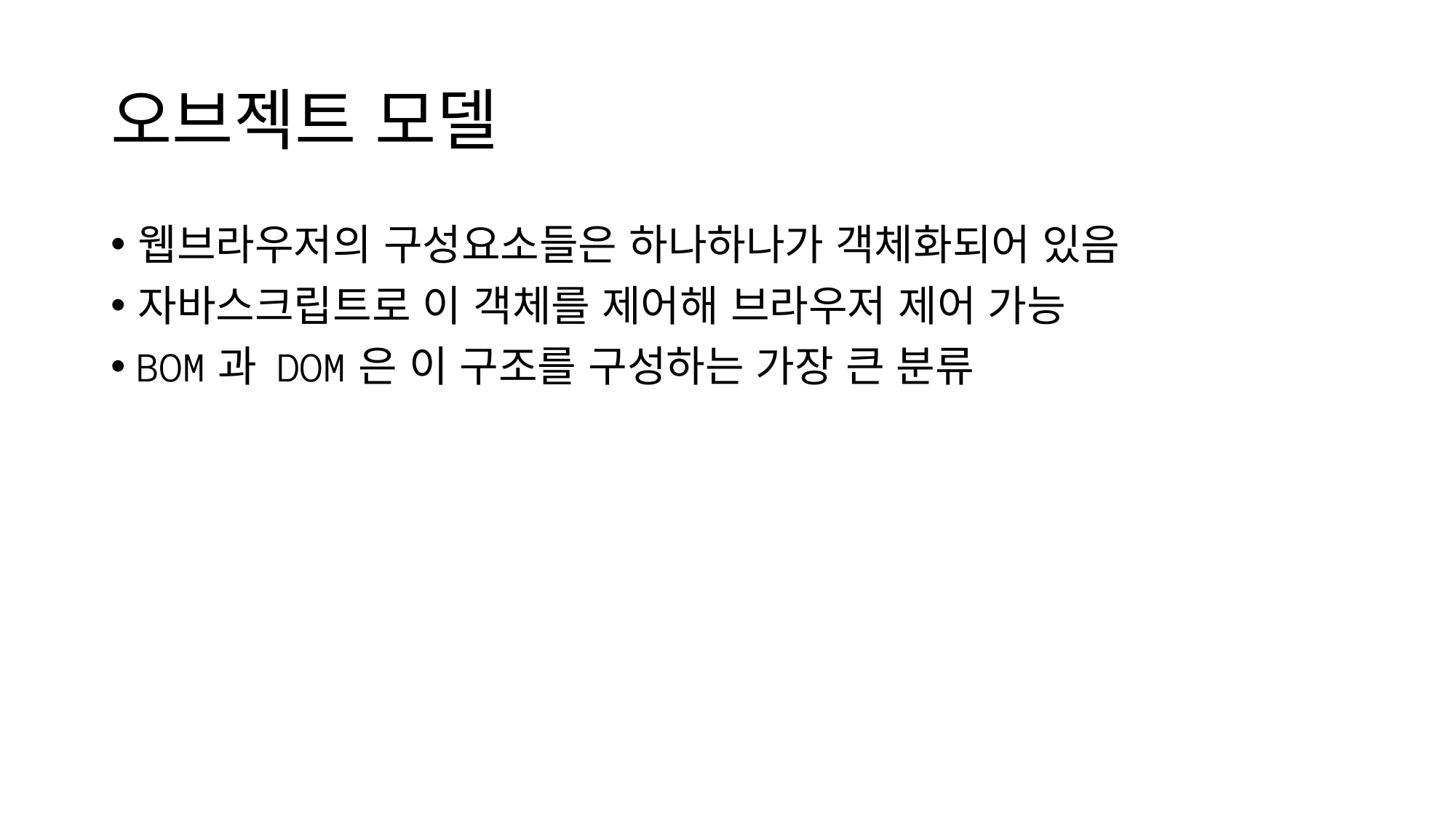

# 오브젝트 모델
웹브라우저의 구성요소들은 하나하나가 객체화되어 있음
자바스크립트로 이 객체를 제어해 브라우저 제어 가능
BOM과 DOM은 이 구조를 구성하는 가장 큰 분류